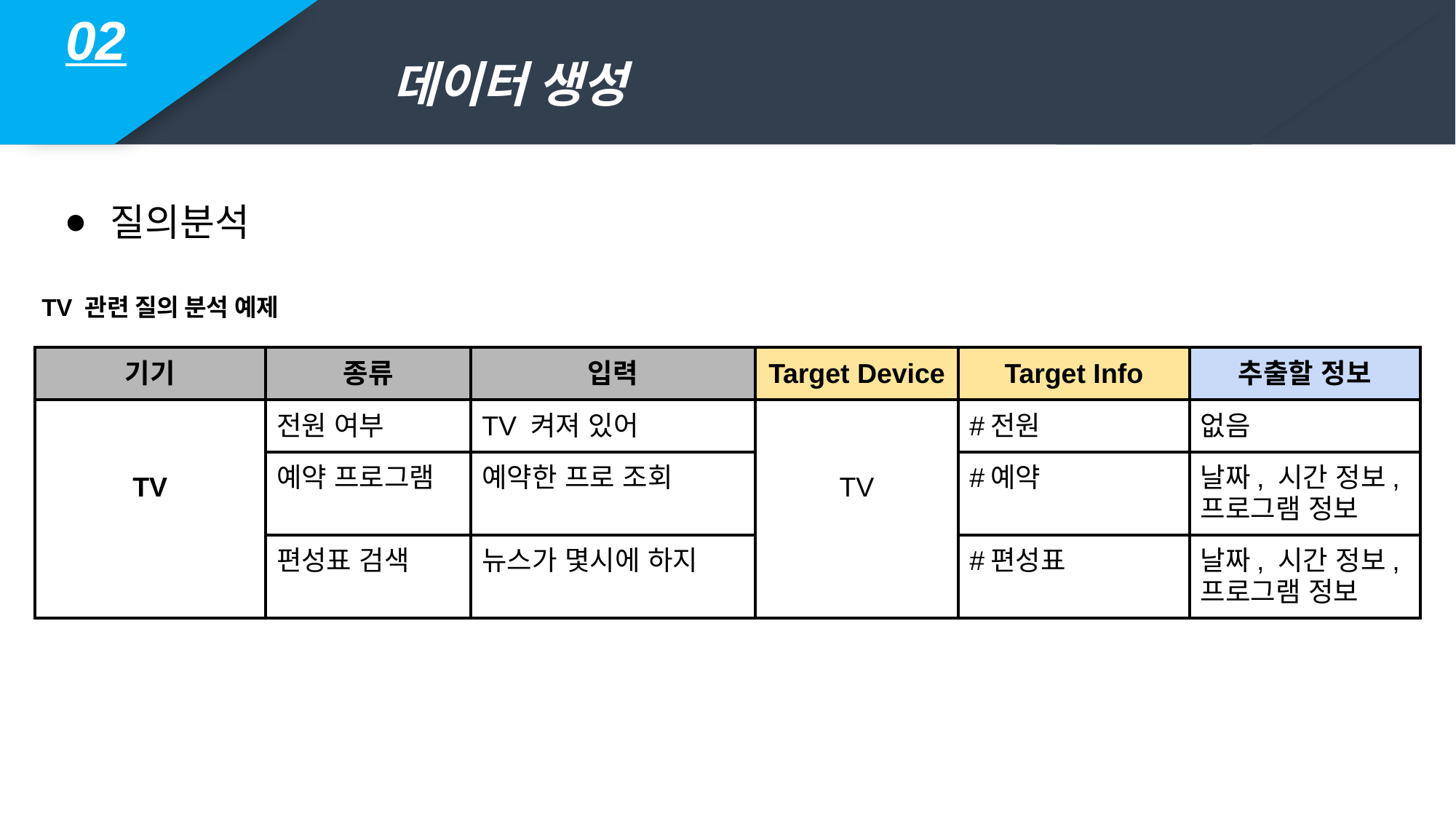

데이터 생성

02
질의분석
 TV 관련 질의 분석 예제
| 기기 | 종류 | 입력 | Target Device | Target Info | 추출할 정보 |
| --- | --- | --- | --- | --- | --- |
| TV | 전원 여부 | TV 켜져 있어 | TV | #전원 | 없음 |
|  | 예약 프로그램 | 예약한 프로 조회 |  | #예약 | 날짜, 시간 정보, 프로그램 정보 |
|  | 편성표 검색 | 뉴스가 몇시에 하지 |  | #편성표 | 날짜, 시간 정보, 프로그램 정보 |